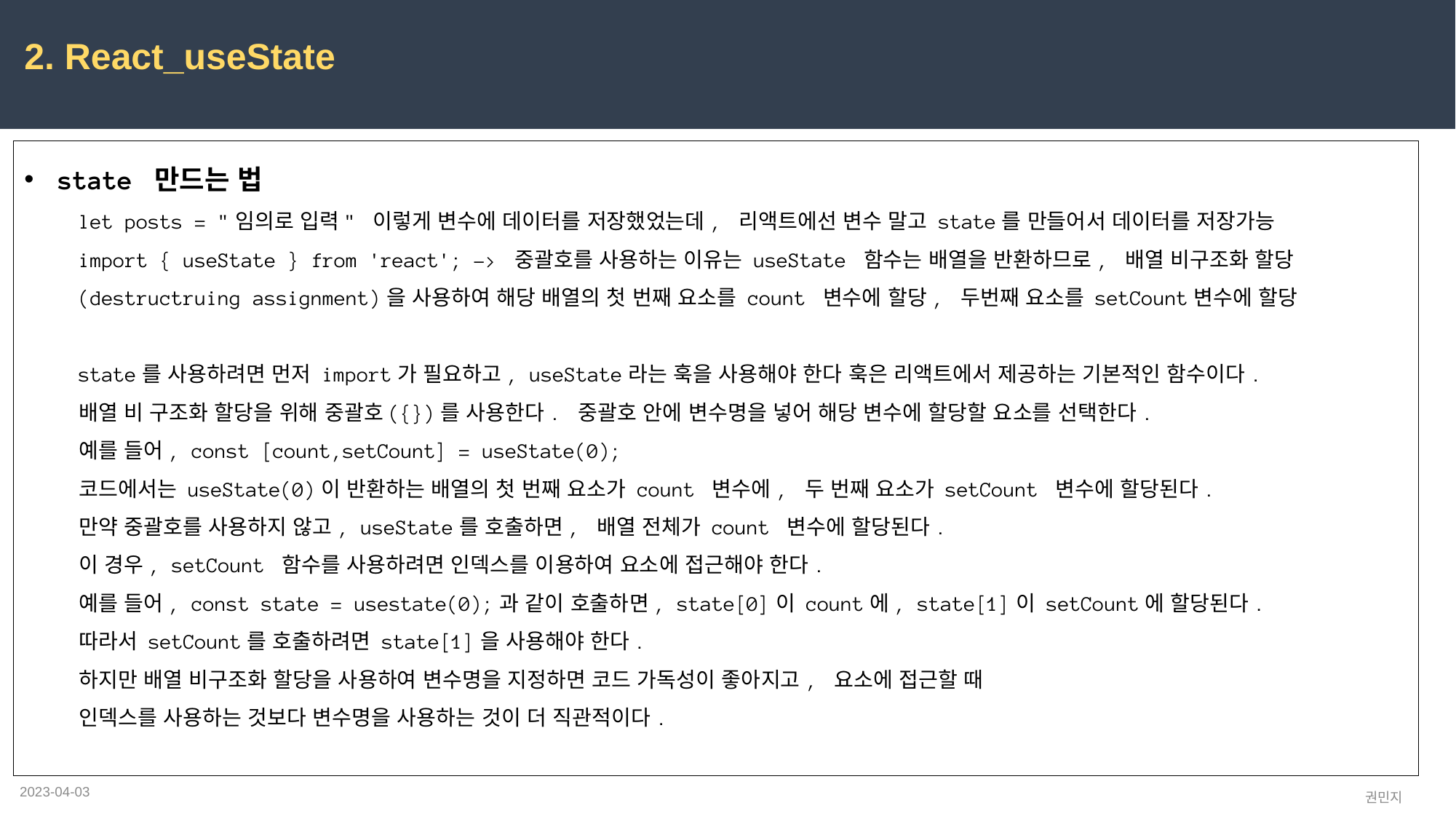

2. React_useState
state 만드는 법
let posts = "임의로 입력" 이렇게 변수에 데이터를 저장했었는데, 리액트에선 변수 말고 state를 만들어서 데이터를 저장가능
import { useState } from 'react'; -> 중괄호를 사용하는 이유는 useState 함수는 배열을 반환하므로, 배열 비구조화 할당(destructruing assignment)을 사용하여 해당 배열의 첫 번째 요소를 count 변수에 할당, 두번째 요소를 setCount변수에 할당

state를 사용하려면 먼저 import가 필요하고, useState라는 훅을 사용해야 한다 훅은 리액트에서 제공하는 기본적인 함수이다.
배열 비 구조화 할당을 위해 중괄호({})를 사용한다. 중괄호 안에 변수명을 넣어 해당 변수에 할당할 요소를 선택한다.
예를 들어, const [count,setCount] = useState(0);
코드에서는 useState(0)이 반환하는 배열의 첫 번째 요소가 count 변수에, 두 번째 요소가 setCount 변수에 할당된다.
만약 중괄호를 사용하지 않고, useState를 호출하면, 배열 전체가 count 변수에 할당된다.
이 경우, setCount 함수를 사용하려면 인덱스를 이용하여 요소에 접근해야 한다.
예를 들어, const state = usestate(0);과 같이 호출하면, state[0]이 count에, state[1]이 setCount에 할당된다.
따라서 setCount를 호출하려면 state[1]을 사용해야 한다.
하지만 배열 비구조화 할당을 사용하여 변수명을 지정하면 코드 가독성이 좋아지고, 요소에 접근할 때
인덱스를 사용하는 것보다 변수명을 사용하는 것이 더 직관적이다.
2023-04-03
권민지